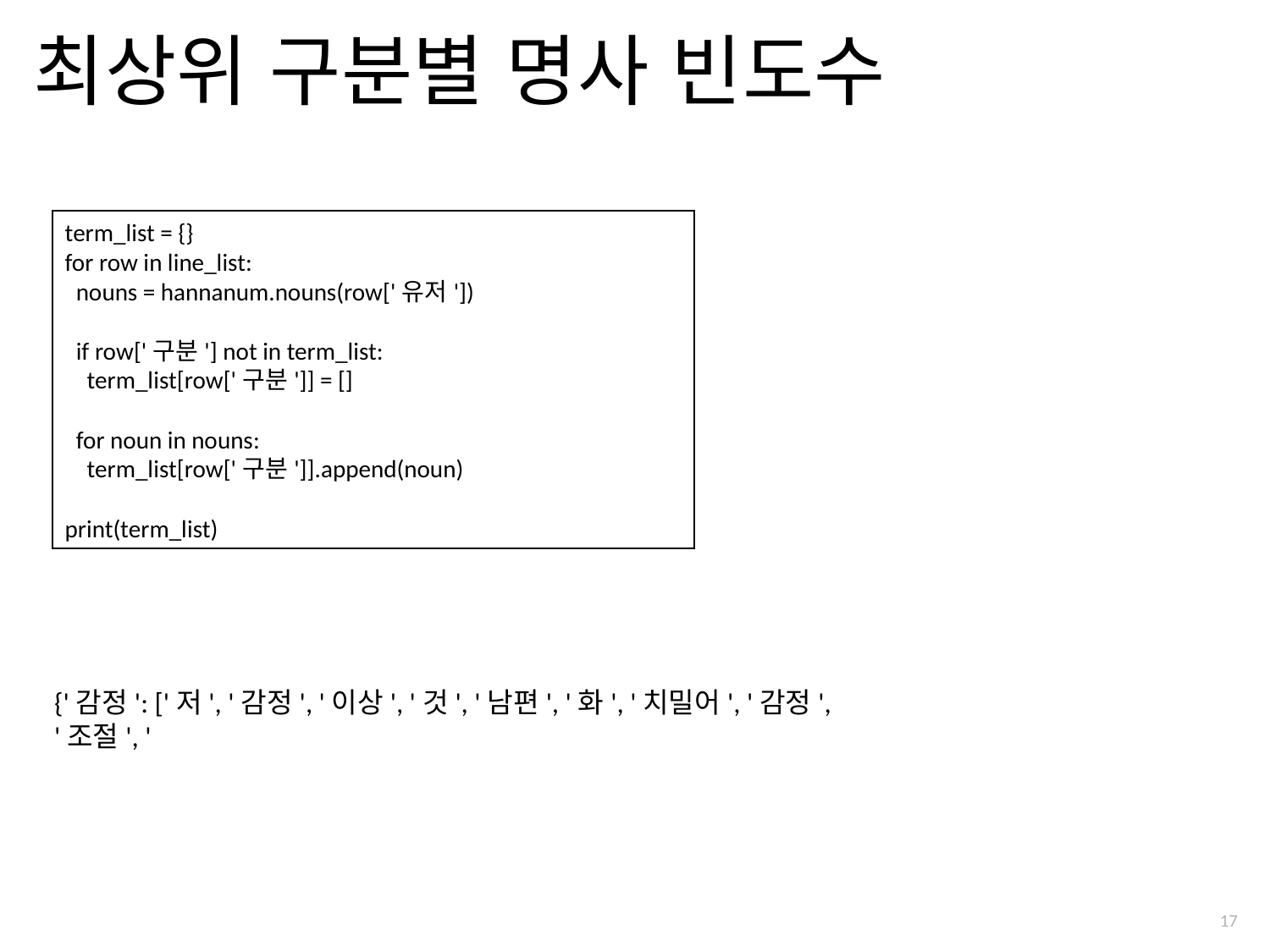

# 최상위 구분별 명사 빈도수

term_list = {}
for row in line_list:
  nouns = hannanum.nouns(row['유저'])

  if row['구분'] not in term_list:
    term_list[row['구분']] = []

  for noun in nouns:
    term_list[row['구분']].append(noun)

print(term_list)
{'감정': ['저', '감정', '이상', '것', '남편', '화', '치밀어', '감정', '조절', '
17